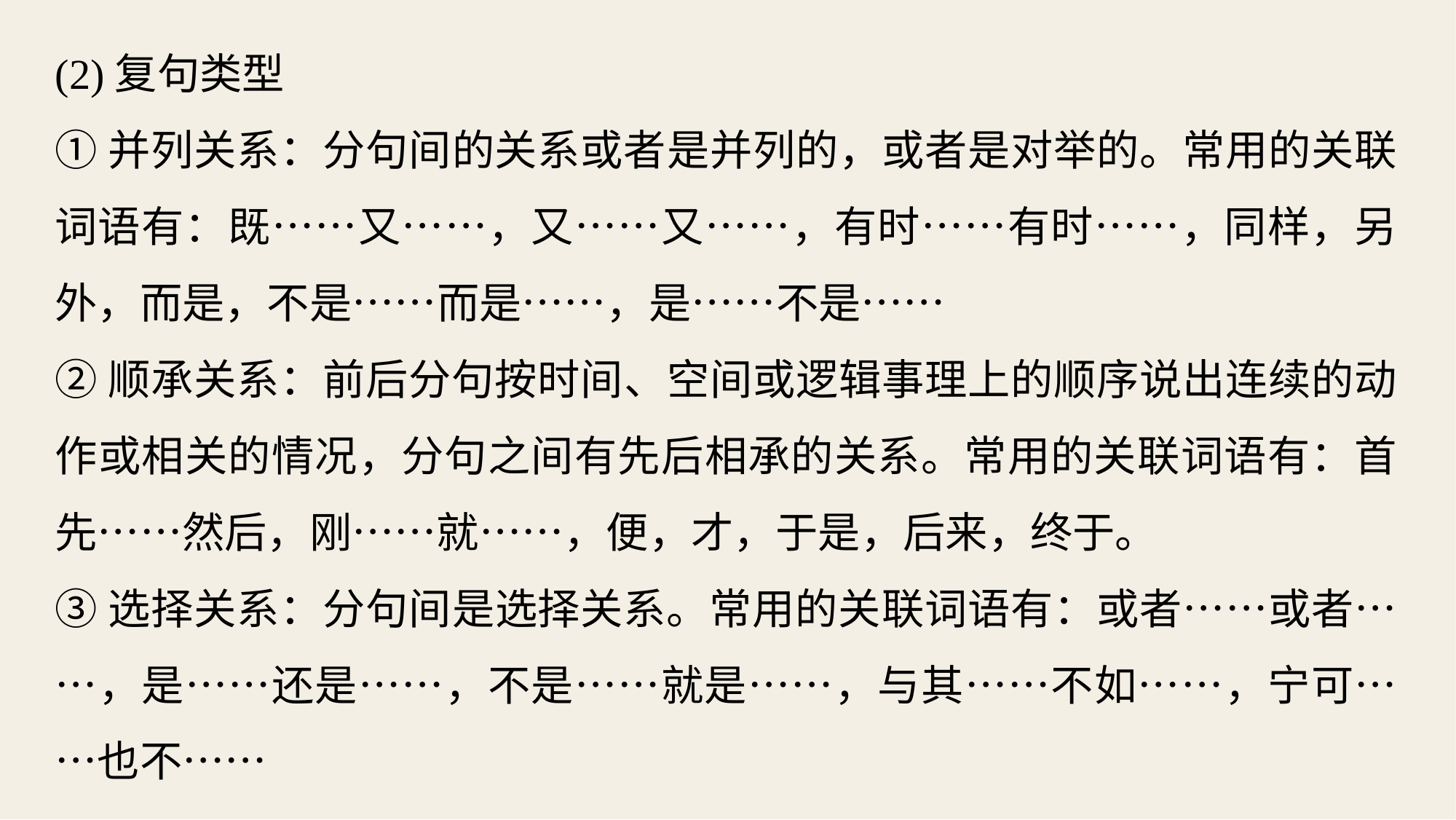

(2)复句类型
①并列关系：分句间的关系或者是并列的，或者是对举的。常用的关联词语有：既……又……，又……又……，有时……有时……，同样，另外，而是，不是……而是……，是……不是……
②顺承关系：前后分句按时间、空间或逻辑事理上的顺序说出连续的动作或相关的情况，分句之间有先后相承的关系。常用的关联词语有：首先……然后，刚……就……，便，才，于是，后来，终于。
③选择关系：分句间是选择关系。常用的关联词语有：或者……或者……，是……还是……，不是……就是……，与其……不如……，宁可……也不……